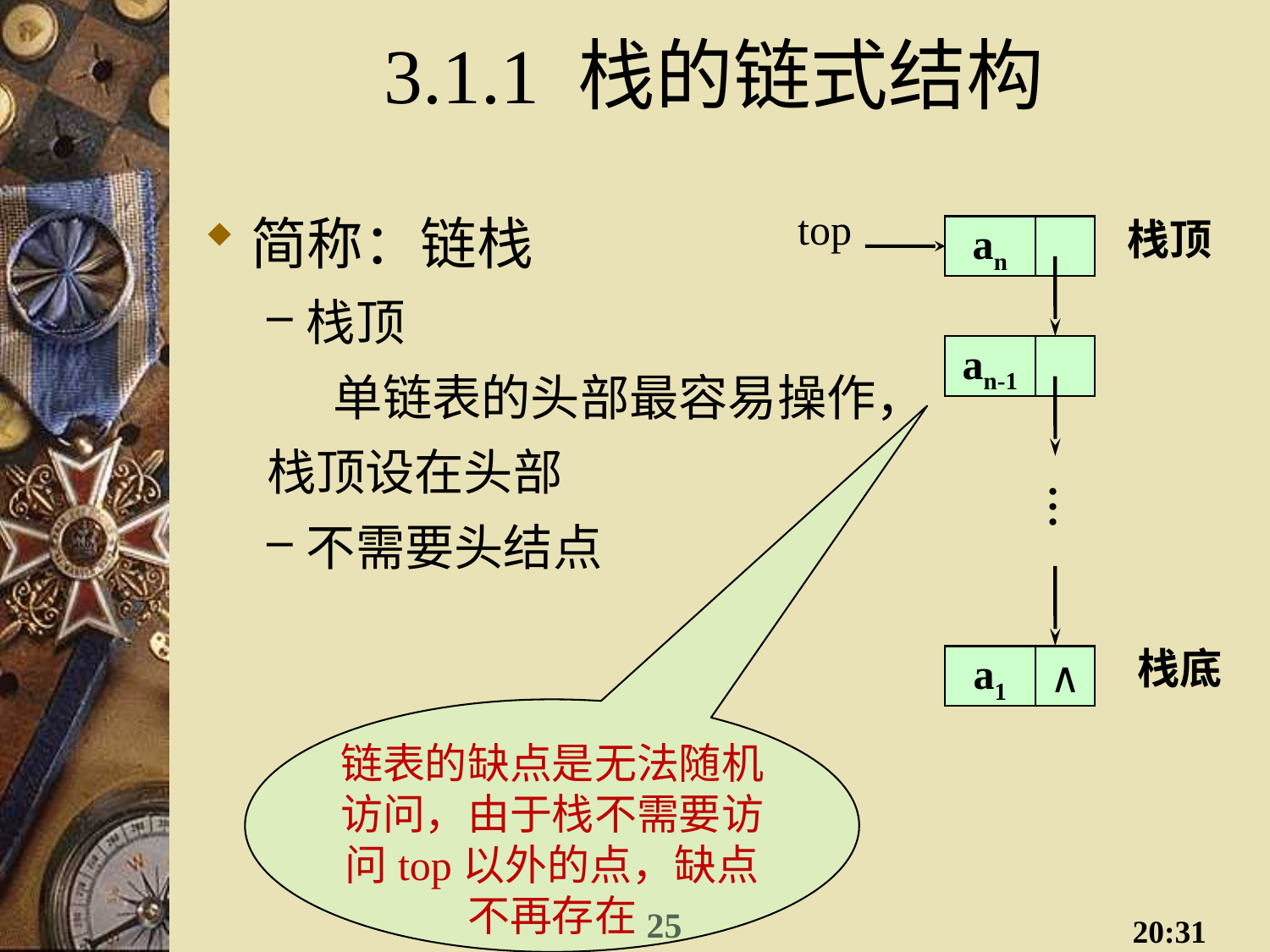

# 3.1.1 栈的链式结构
简称：链栈
栈顶
     单链表的头部最容易操作，
栈顶设在头部
不需要头结点

top
栈顶
an

an-1

.
.
.

栈底
a1
∧
链表的缺点是无法随机访问，由于栈不需要访问top以外的点，缺点不再存在